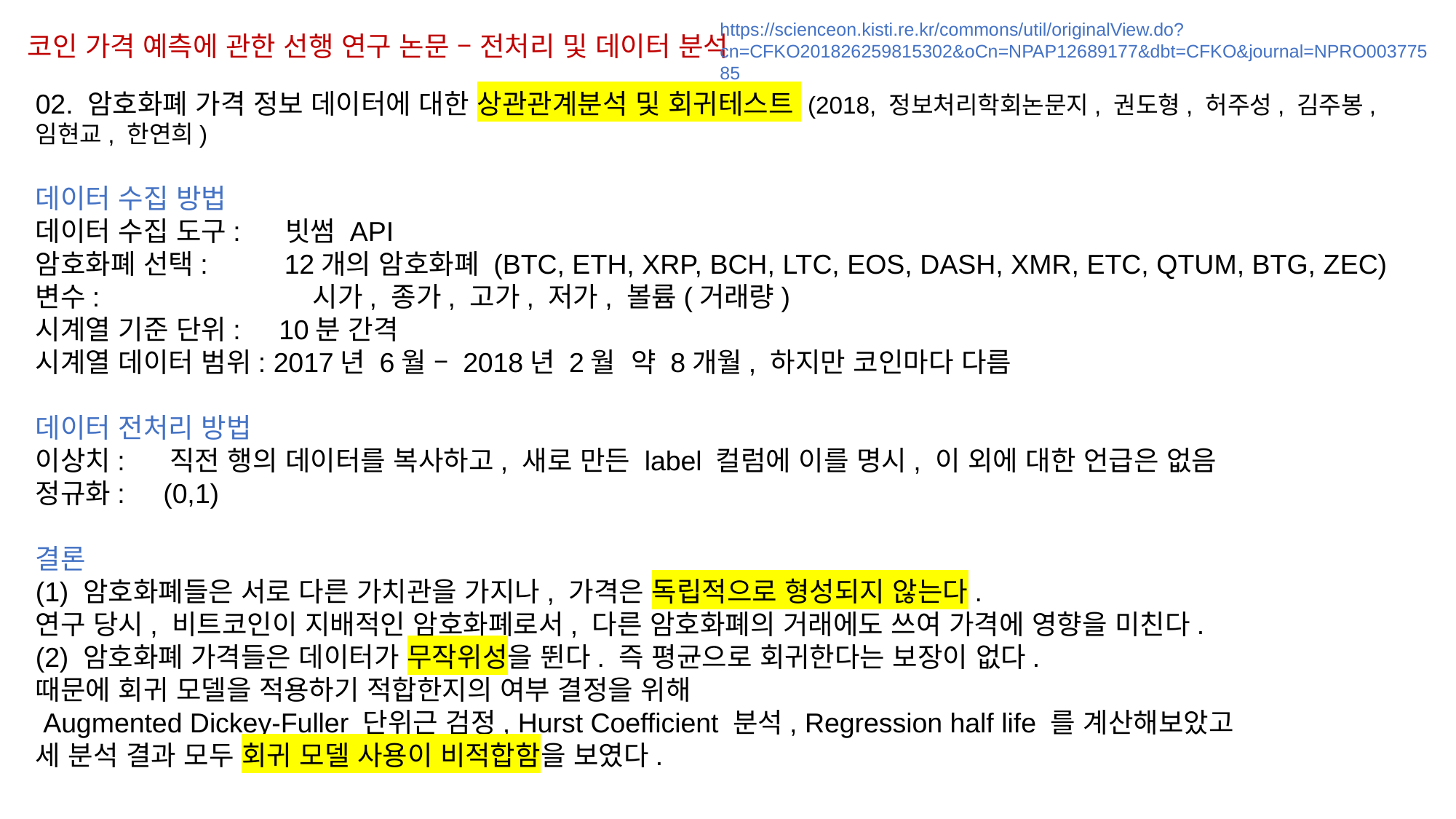

https://scienceon.kisti.re.kr/commons/util/originalView.do?cn=CFKO201826259815302&oCn=NPAP12689177&dbt=CFKO&journal=NPRO00377585
코인 가격 예측에 관한 선행 연구 논문 – 전처리 및 데이터 분석
02. 암호화폐 가격 정보 데이터에 대한 상관관계분석 및 회귀테스트 (2018, 정보처리학회논문지, 권도형, 허주성, 김주봉, 임현교, 한연희)

데이터 수집 방법
데이터 수집 도구:     빗썸 API
암호화폐 선택:          12개의 암호화폐 (BTC, ETH, XRP, BCH, LTC, EOS, DASH, XMR, ETC, QTUM, BTG, ZEC)
변수:                           시가, 종가, 고가, 저가, 볼륨(거래량)
시계열 기준 단위:     10분 간격
시계열 데이터 범위: 2017년 6월 – 2018년 2월  약 8개월, 하지만 코인마다 다름

데이터 전처리 방법
이상치:     직전 행의 데이터를 복사하고, 새로 만든 label 컬럼에 이를 명시, 이 외에 대한 언급은 없음
정규화:     (0,1)

결론
(1) 암호화폐들은 서로 다른 가치관을 가지나, 가격은 독립적으로 형성되지 않는다.
연구 당시, 비트코인이 지배적인 암호화폐로서, 다른 암호화폐의 거래에도 쓰여 가격에 영향을 미친다.
(2) 암호화폐 가격들은 데이터가 무작위성을 뛴다. 즉 평균으로 회귀한다는 보장이 없다.
때문에 회귀 모델을 적용하기 적합한지의 여부 결정을 위해
 Augmented Dickey-Fuller 단위근 검정, Hurst Coefficient 분석, Regression half life 를 계산해보았고
세 분석 결과 모두 회귀 모델 사용이 비적합함을 보였다.